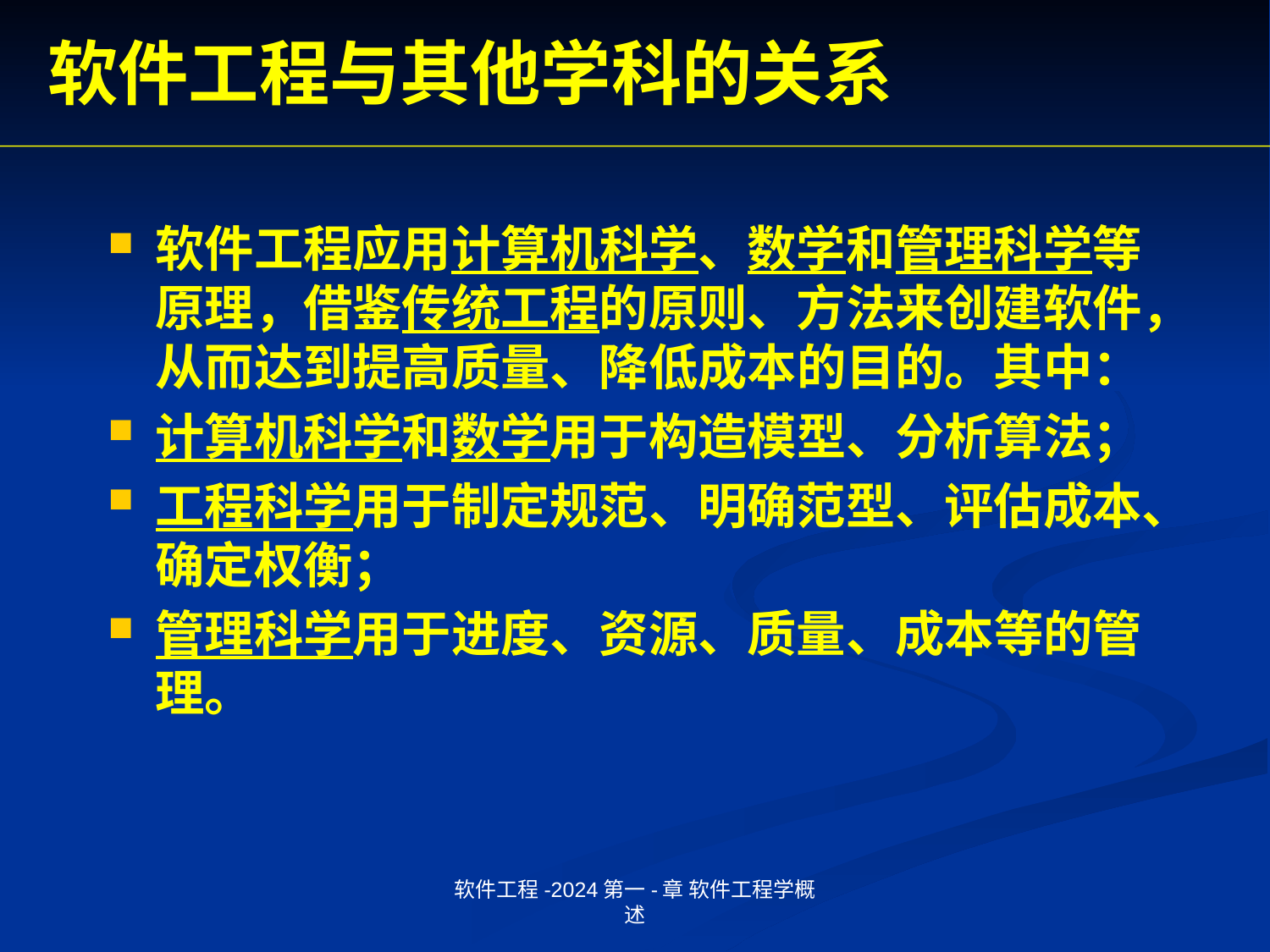

# 软件工程与其他学科的关系

软件工程应用计算机科学、数学和管理科学等原理，借鉴传统工程的原则、方法来创建软件，从而达到提高质量、降低成本的目的。其中：
计算机科学和数学用于构造模型、分析算法；
工程科学用于制定规范、明确范型、评估成本、确定权衡；
管理科学用于进度、资源、质量、成本等的管理。
软件工程-2024第一-章 软件工程学概述
62